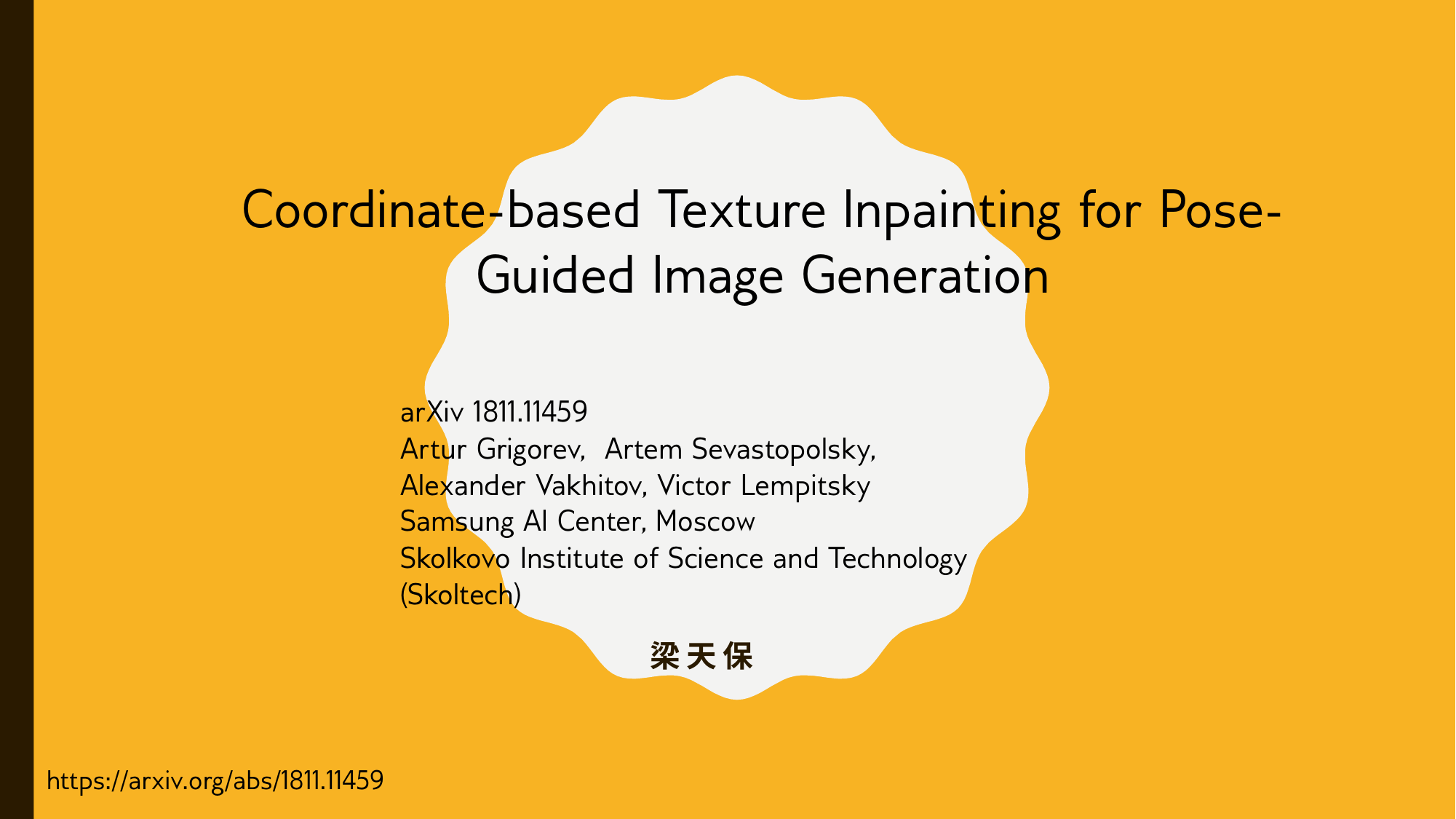

Coordinate-based Texture Inpainting for Pose-Guided Image Generation
arXiv 1811.11459
Artur Grigorev,  Artem Sevastopolsky,
Alexander Vakhitov, Victor Lempitsky
Samsung AI Center, Moscow
Skolkovo Institute of Science and Technology (Skoltech)
梁天保
https://arxiv.org/abs/1811.11459